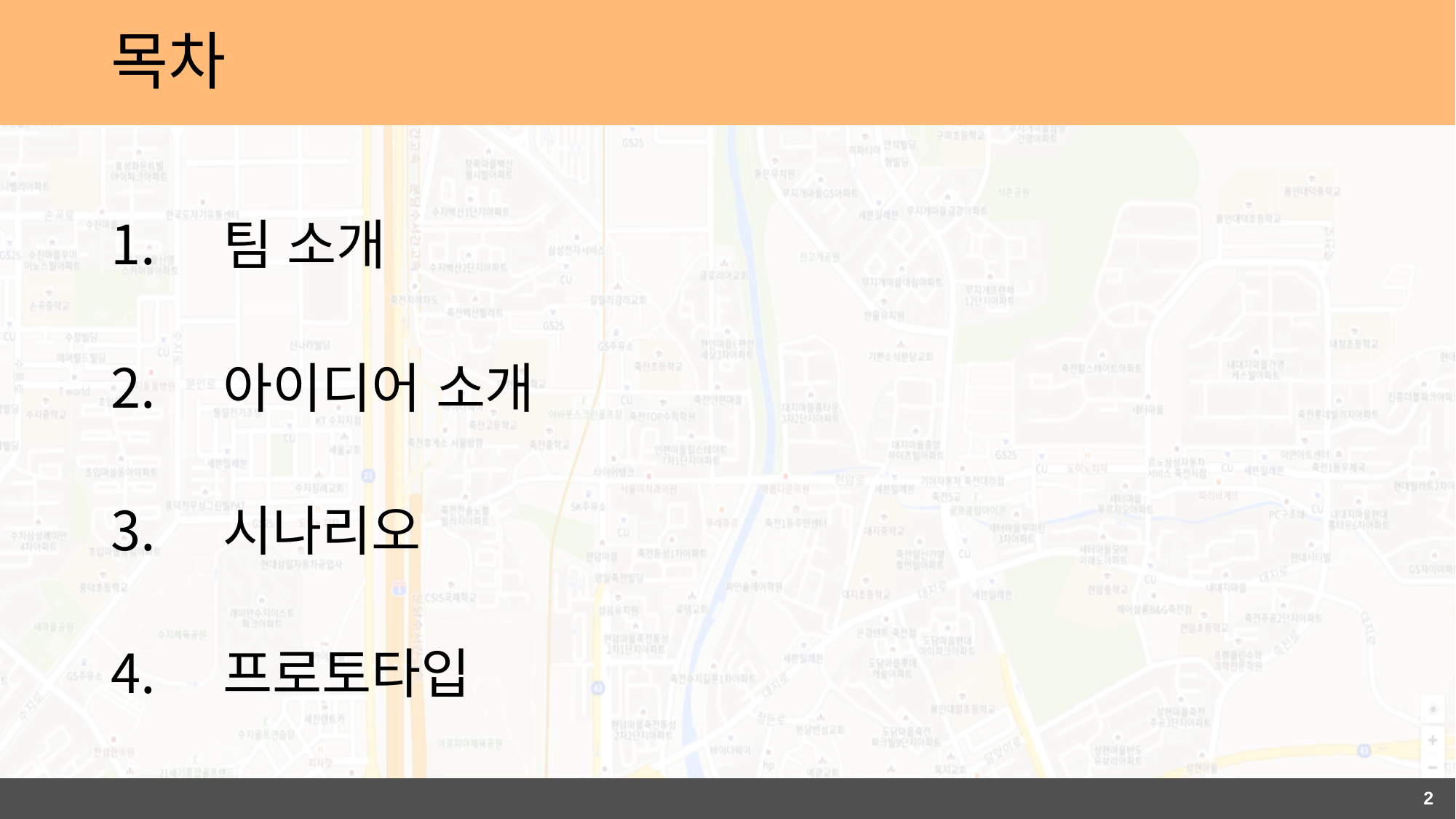

# 목차
 팀 소개
 아이디어 소개
 시나리오
 프로토타입

2